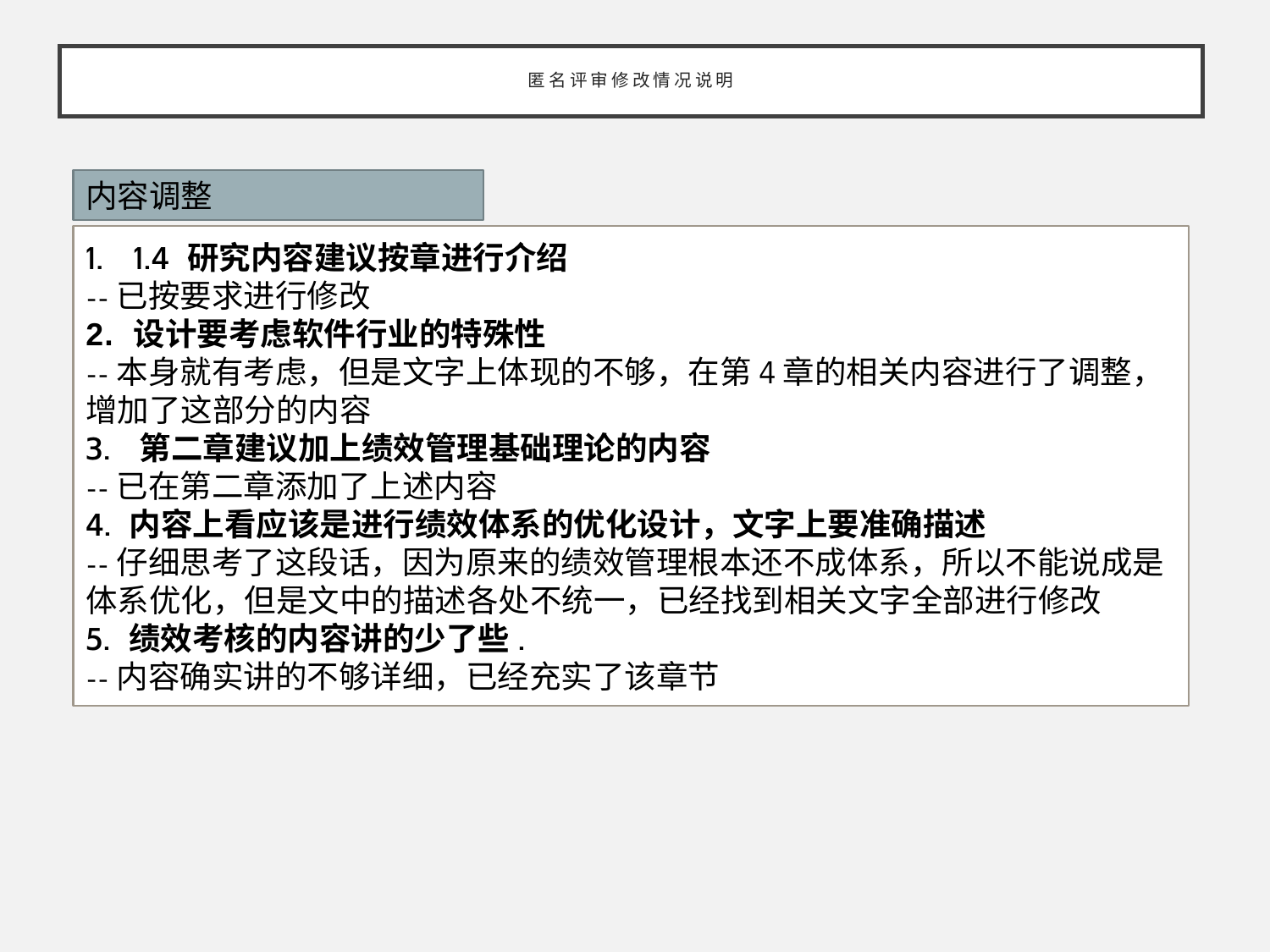

# 匿名评审修改情况说明
内容调整

1.4 研究内容建议按章进行介绍
--已按要求进行修改
设计要考虑软件行业的特殊性
--本身就有考虑，但是文字上体现的不够，在第4章的相关内容进行了调整，增加了这部分的内容
3.  第二章建议加上绩效管理基础理论的内容
--已在第二章添加了上述内容
4. 内容上看应该是进行绩效体系的优化设计，文字上要准确描述
--仔细思考了这段话，因为原来的绩效管理根本还不成体系，所以不能说成是体系优化，但是文中的描述各处不统一，已经找到相关文字全部进行修改
5. 绩效考核的内容讲的少了些.
--内容确实讲的不够详细，已经充实了该章节